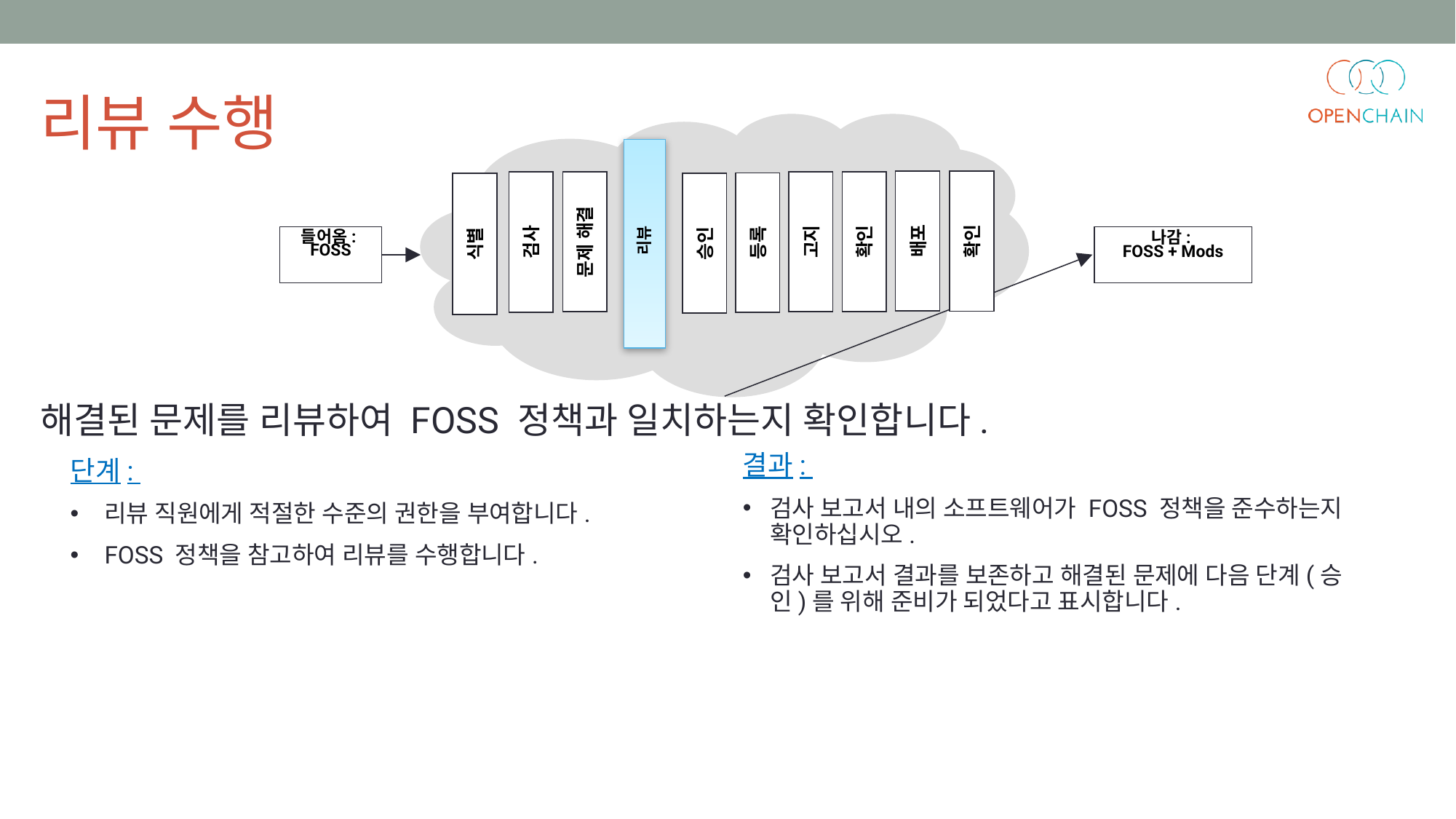

리뷰 수행

배포
확인
문제 해결
고지
확인
리뷰
검사
등록
승인
식별
나감:
FOSS + Mods
들어옴:
FOSS
해결된 문제를 리뷰하여 FOSS 정책과 일치하는지 확인합니다.
결과:
검사 보고서 내의 소프트웨어가 FOSS 정책을 준수하는지 확인하십시오.
검사 보고서 결과를 보존하고 해결된 문제에 다음 단계(승인)를 위해 준비가 되었다고 표시합니다.

단계:
리뷰 직원에게 적절한 수준의 권한을 부여합니다.
FOSS 정책을 참고하여 리뷰를 수행합니다.